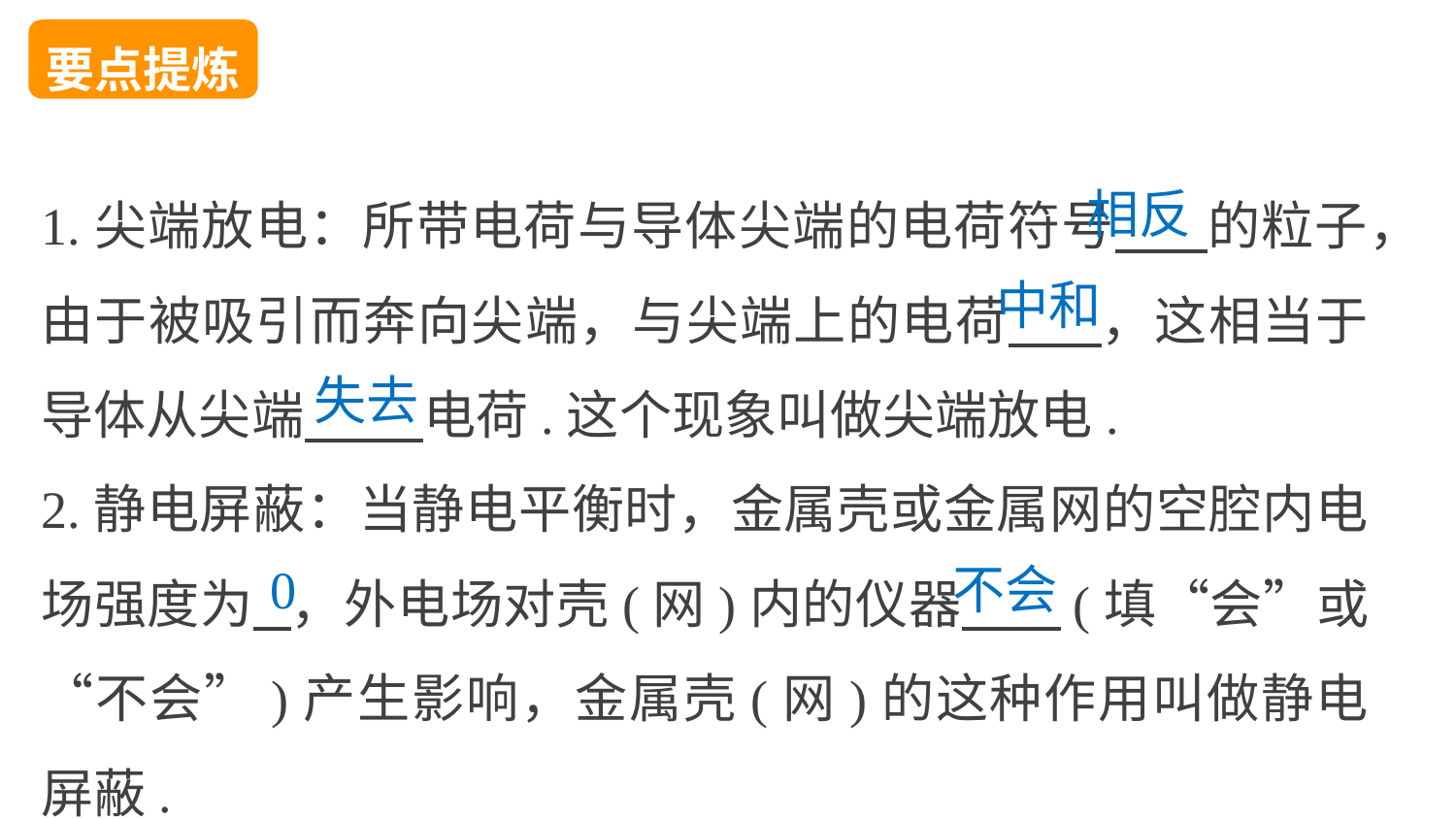

要点提炼
1.尖端放电：所带电荷与导体尖端的电荷符号       的粒子，由于被吸引而奔向尖端，与尖端上的电荷       ，这相当于导体从尖端          电荷.这个现象叫做尖端放电.
2.静电屏蔽：当静电平衡时，金属壳或金属网的空腔内电场强度为   ，外电场对壳(网)内的仪器        (填“会”或“不会”)产生影响，金属壳(网)的这种作用叫做静电屏蔽.
相反
中和
失去
0
不会